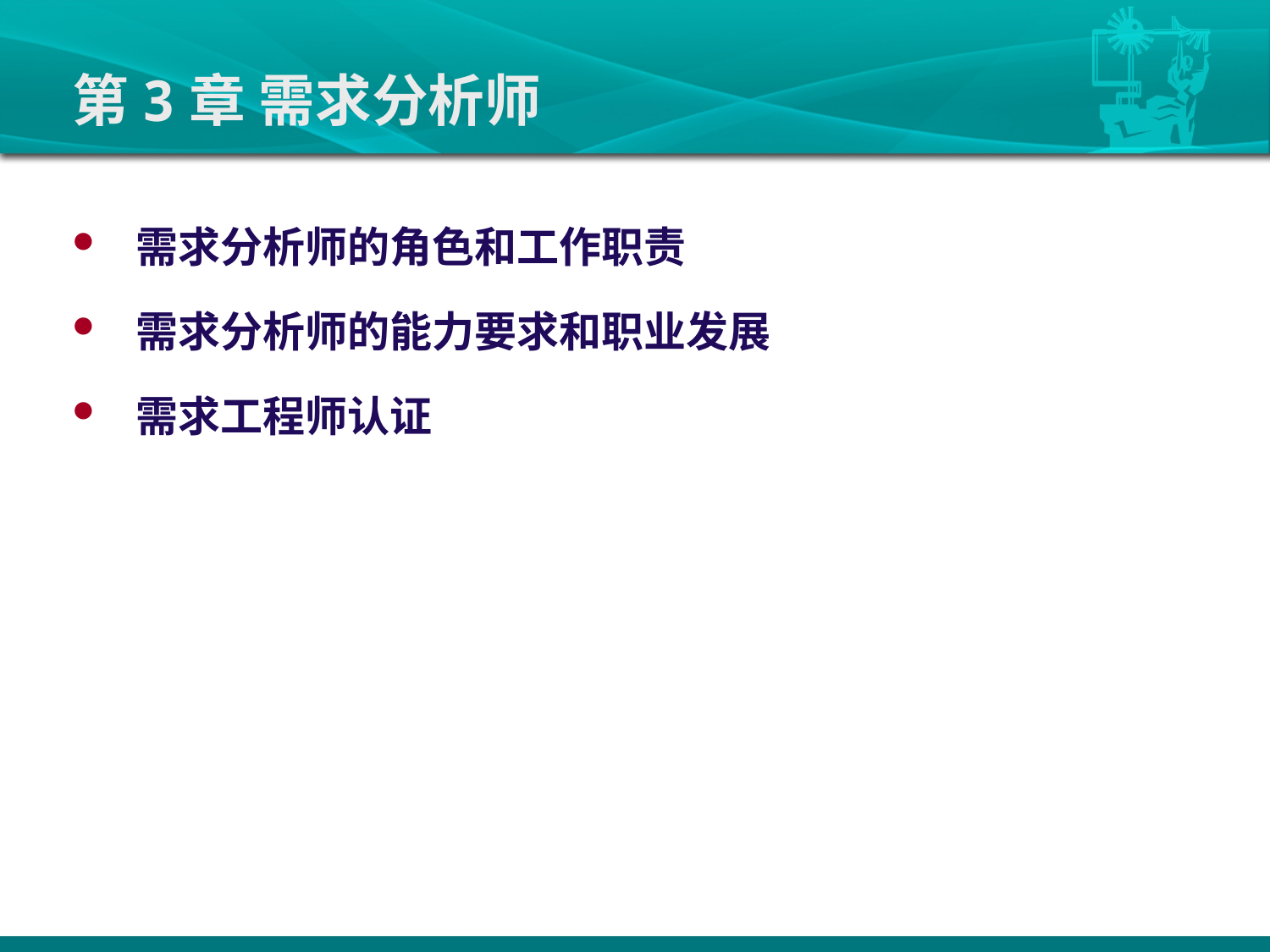

# 第3章 需求分析师
需求分析师的角色和工作职责
需求分析师的能力要求和职业发展
需求工程师认证